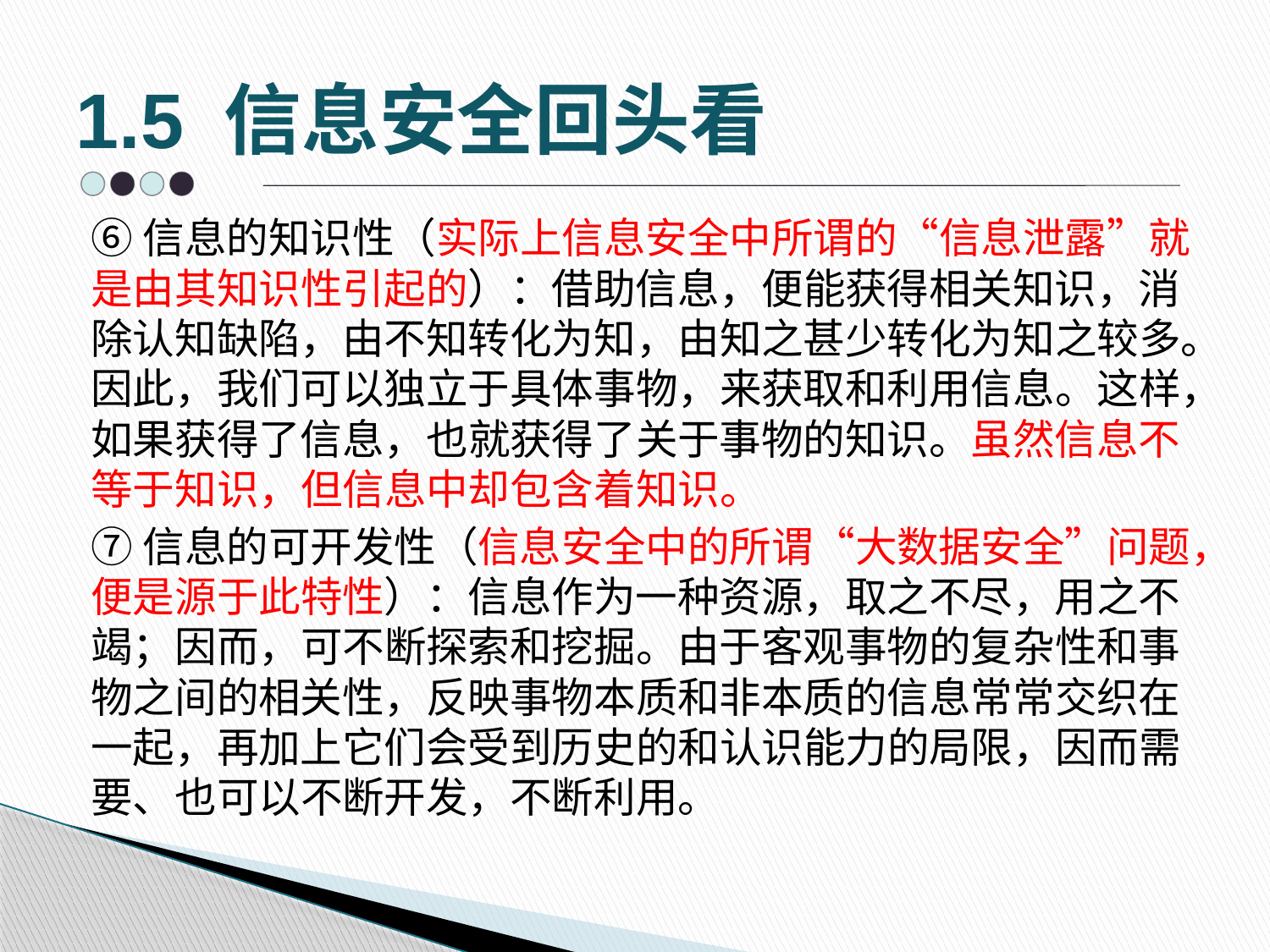

# 1.5 信息安全回头看

⑥信息的知识性（实际上信息安全中所谓的“信息泄露”就是由其知识性引起的）：借助信息，便能获得相关知识，消除认知缺陷，由不知转化为知，由知之甚少转化为知之较多。因此，我们可以独立于具体事物，来获取和利用信息。这样，如果获得了信息，也就获得了关于事物的知识。虽然信息不等于知识，但信息中却包含着知识。
⑦信息的可开发性（信息安全中的所谓“大数据安全”问题，便是源于此特性）：信息作为一种资源，取之不尽，用之不竭；因而，可不断探索和挖掘。由于客观事物的复杂性和事物之间的相关性，反映事物本质和非本质的信息常常交织在一起，再加上它们会受到历史的和认识能力的局限，因而需要、也可以不断开发，不断利用。